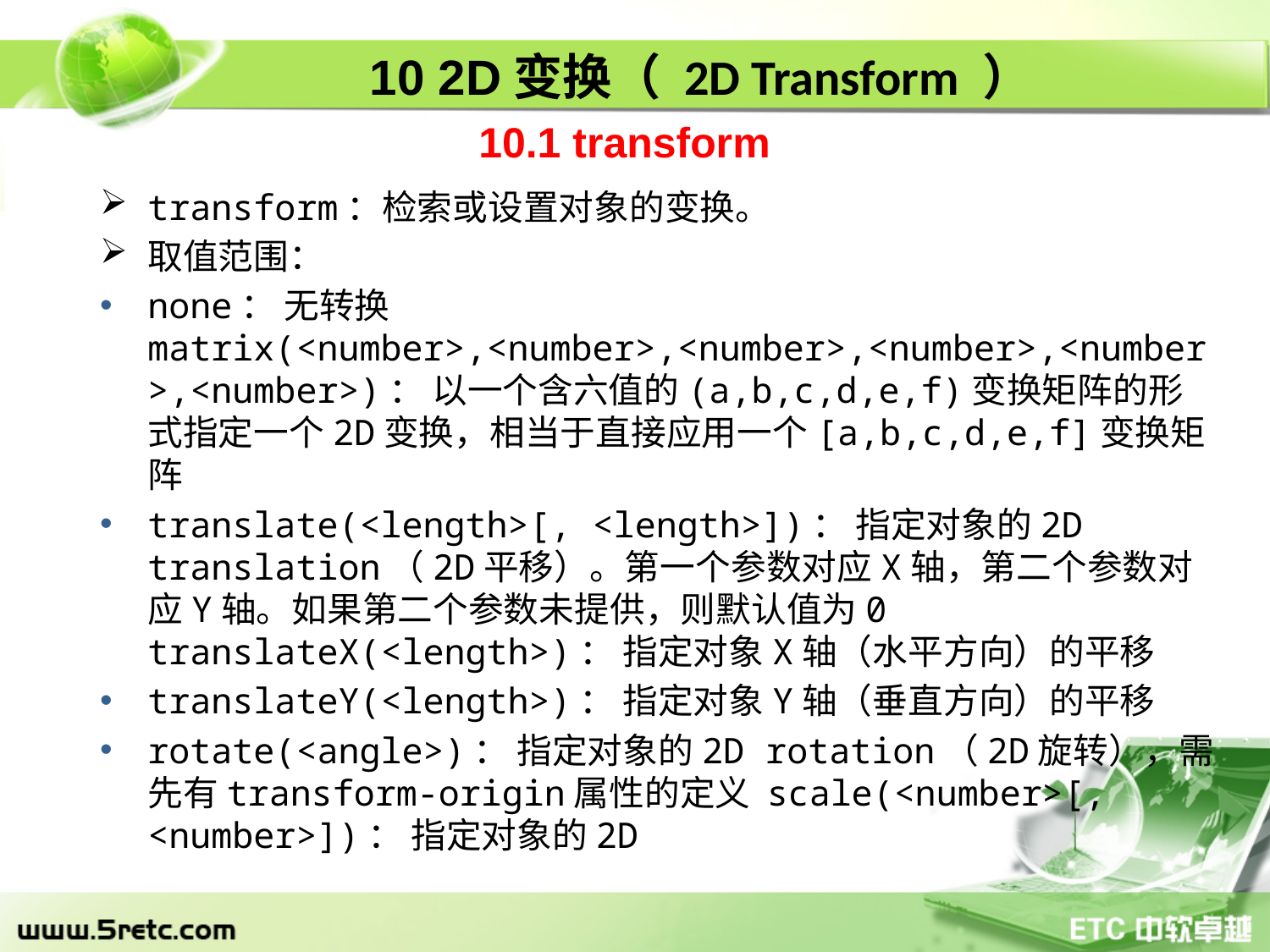

10 2D变换（ 2D Transform ）

10.1 transform
transform：检索或设置对象的变换。
取值范围：
none： 无转换 matrix(<number>,<number>,<number>,<number>,<number>,<number>)： 以一个含六值的(a,b,c,d,e,f)变换矩阵的形式指定一个2D变换，相当于直接应用一个[a,b,c,d,e,f]变换矩阵
translate(<length>[, <length>])： 指定对象的2D translation（2D平移）。第一个参数对应X轴，第二个参数对应Y轴。如果第二个参数未提供，则默认值为0 translateX(<length>)： 指定对象X轴（水平方向）的平移
translateY(<length>)： 指定对象Y轴（垂直方向）的平移
rotate(<angle>)： 指定对象的2D rotation（2D旋转），需先有transform-origin属性的定义 scale(<number>[, <number>])： 指定对象的2D